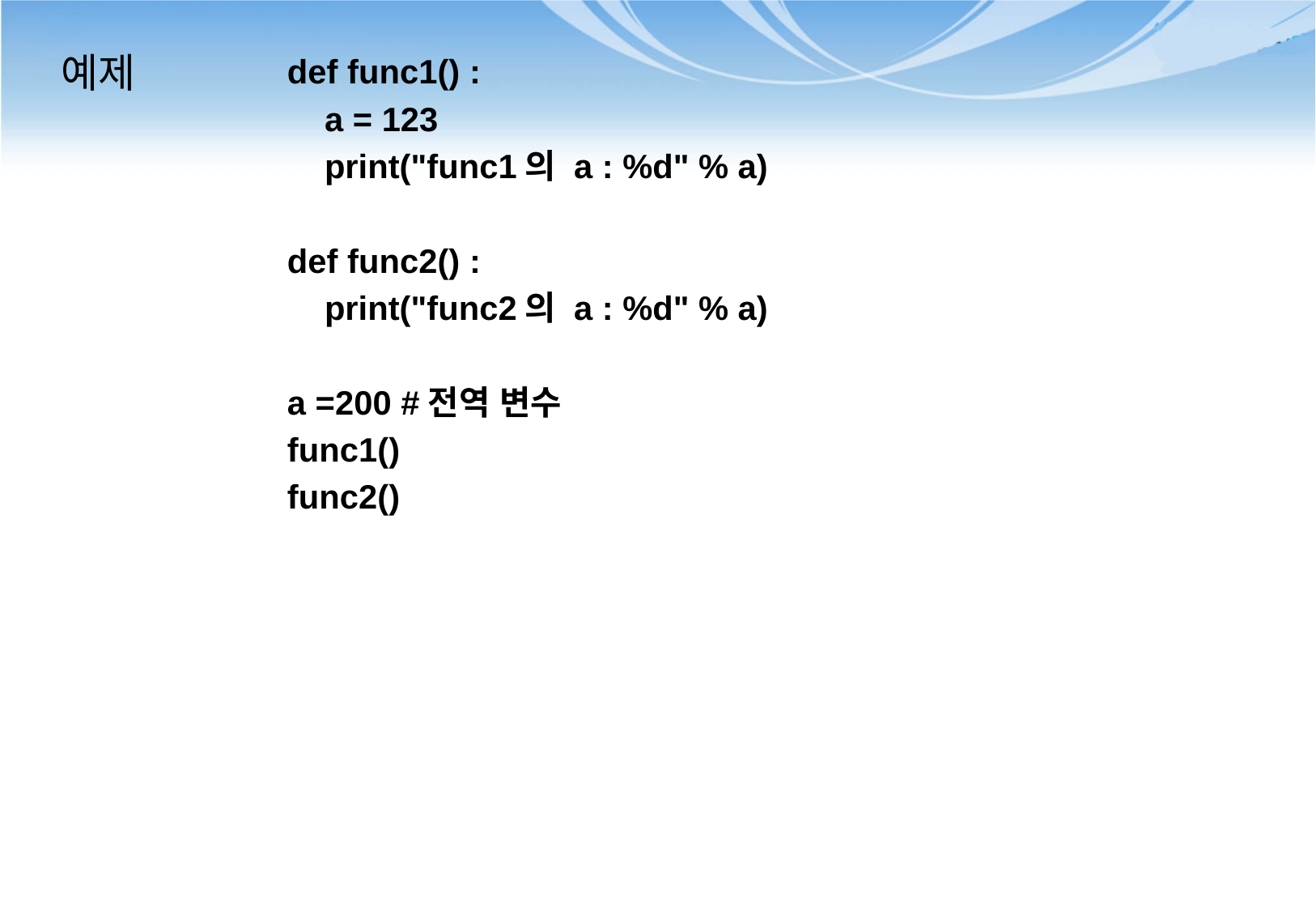

# 예제
def func1() :
    a = 123
    print("func1의 a : %d" % a)

def func2() :
    print("func2의 a : %d" % a)

a =200 #전역 변수
func1()
func2()